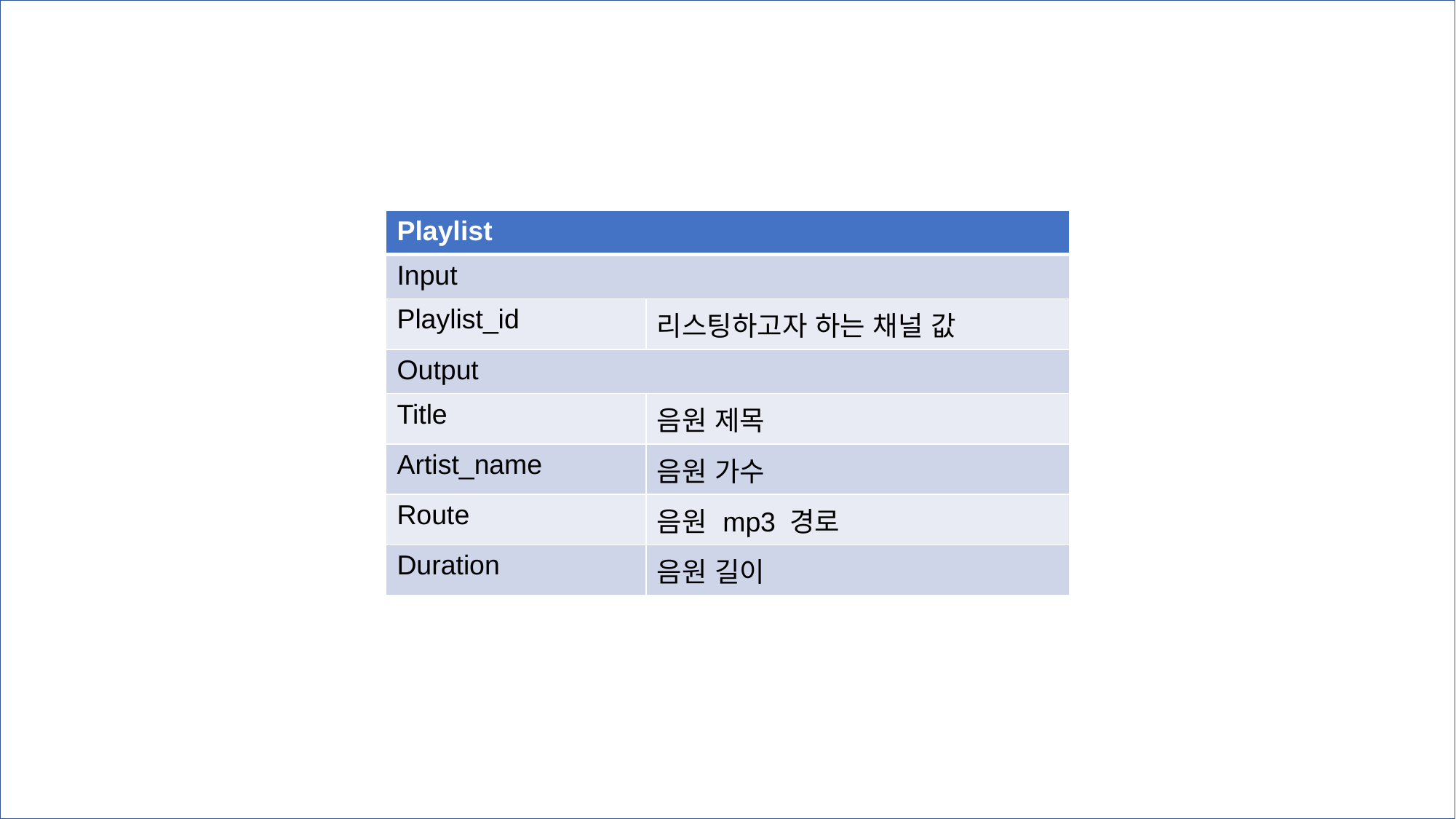

| Playlist |  |
| --- | --- |
| Input | POST |
| Playlist\_id | 리스팅하고자 하는 채널 값 |
| Output | 채널 소분류 |
| Title | 음원 제목 |
| Artist\_name | 음원 가수 |
| Route | 음원 mp3 경로 |
| Duration | 음원 길이 |